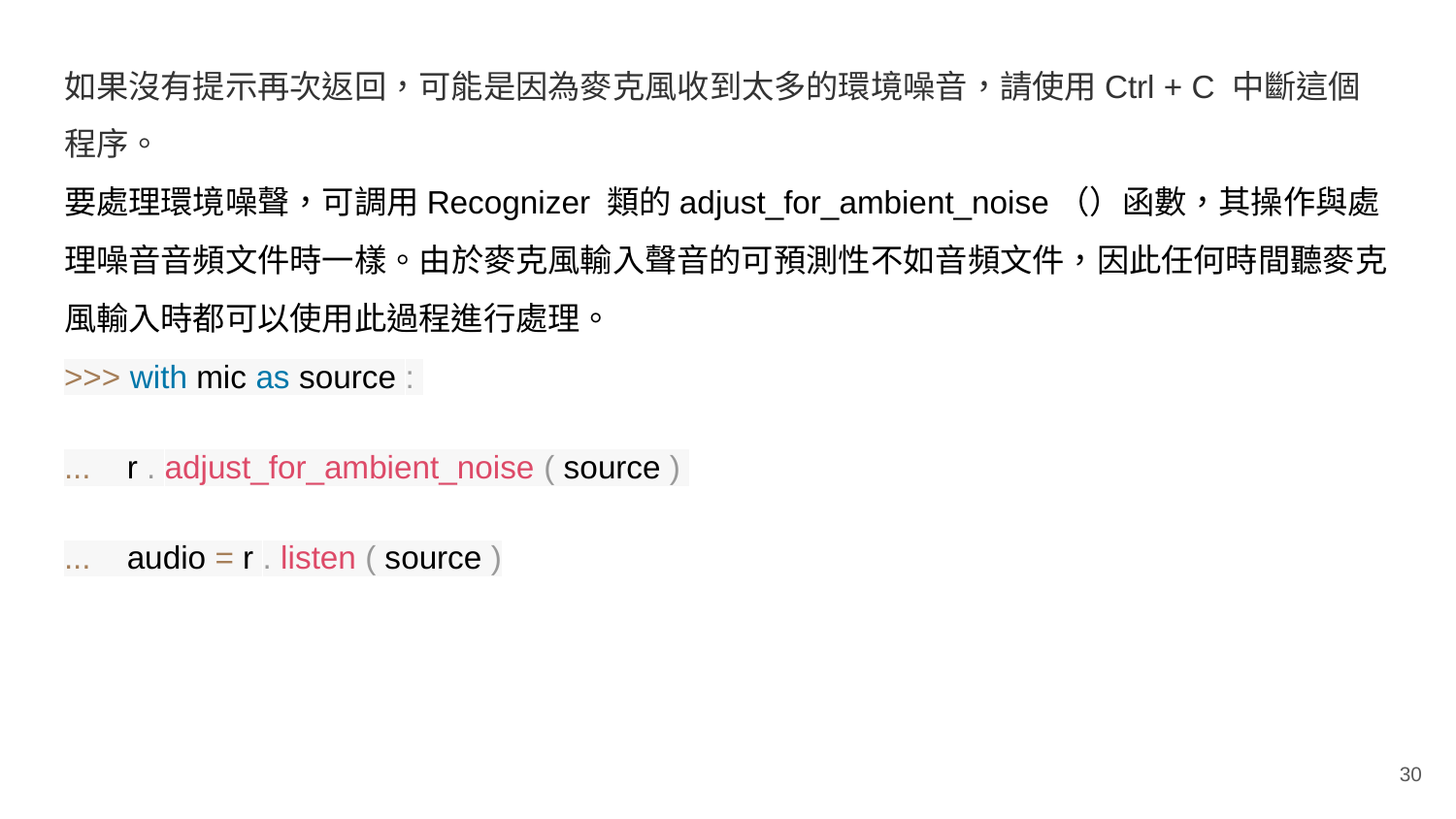

如果沒有提示再次返回，可能是因為麥克風收到太多的環境噪音，請使用Ctrl + C 中斷這個程序。
要處理環境噪聲，可調用Recognizer 類的adjust_for_ambient_noise（）函數，其操作與處理噪音音頻文件時一樣。由於麥克風輸入聲音的可預測性不如音頻文件，因此任何時間聽麥克風輸入時都可以使用此過程進行處理。
>>> with mic as source :
...    r . adjust_for_ambient_noise ( source )
...    audio = r . listen ( source )
30